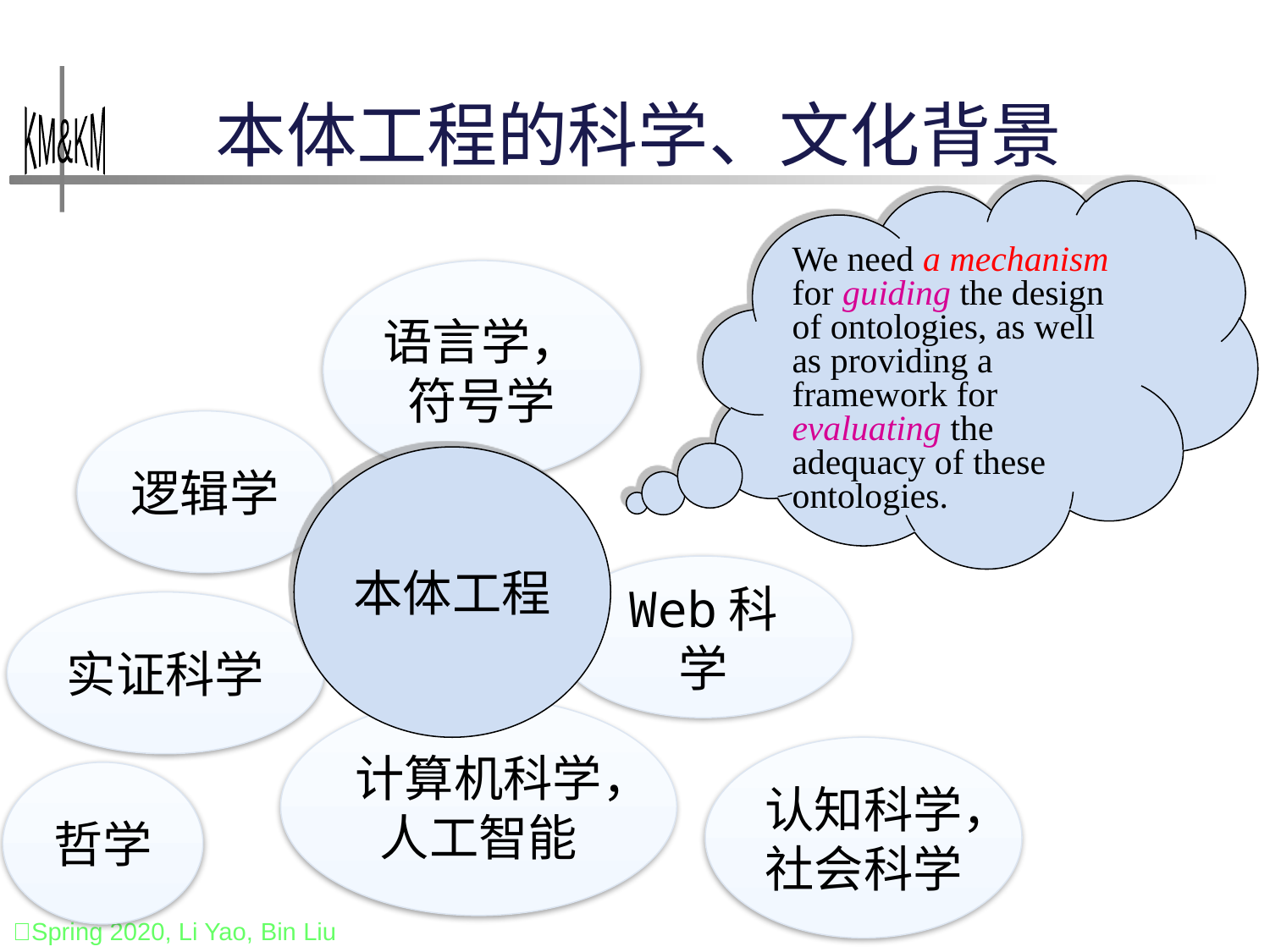

# 本体工程的科学、文化背景
We need a mechanism for guiding the design of ontologies, as well as providing a framework for evaluating the adequacy of these ontologies.
语言学，符号学
逻辑学
本体工程
Web科学
实证科学
计算机科学，人工智能
认知科学，
社会科学
哲学